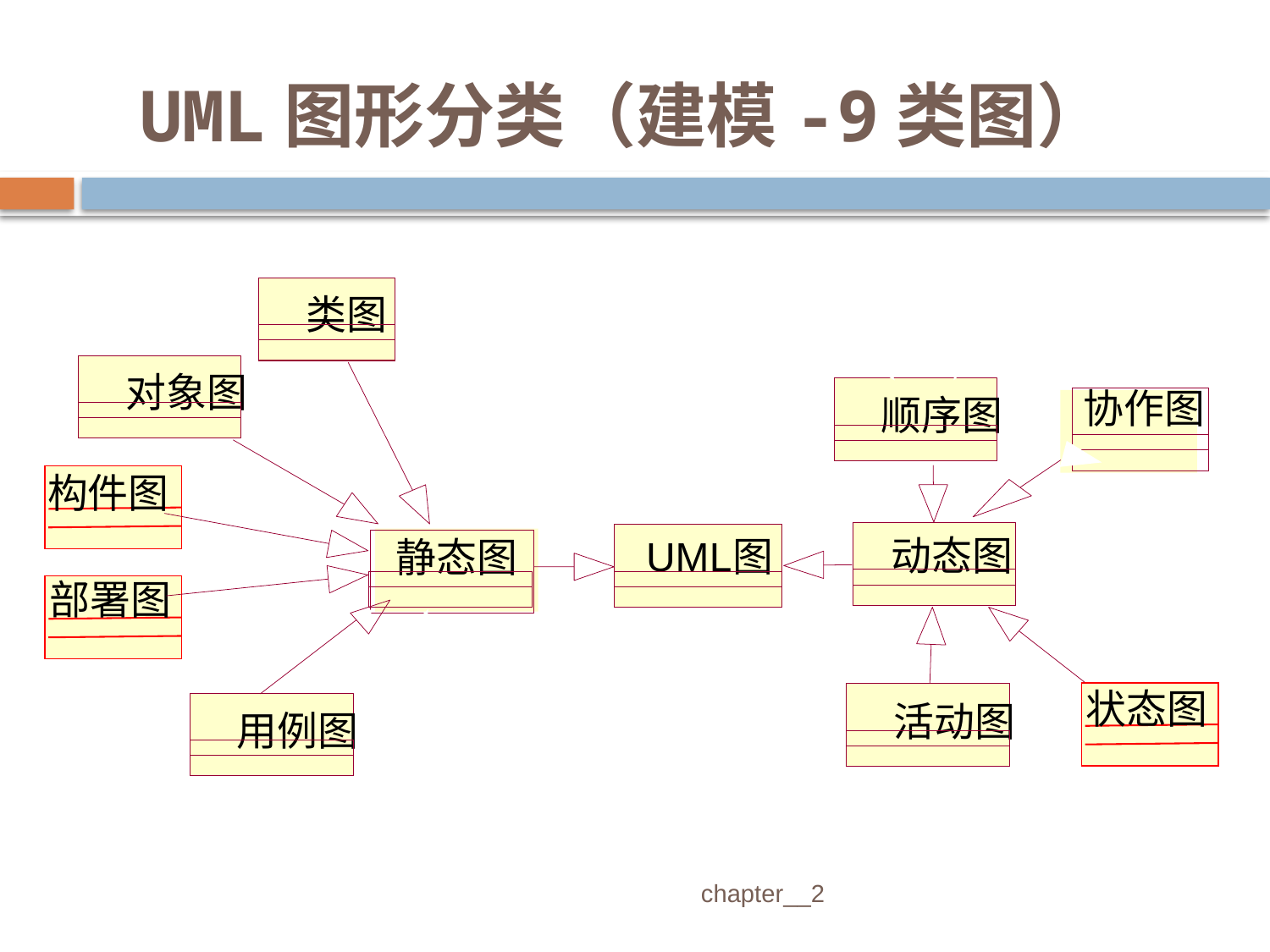

# UML图形分类（建模-9类图）
5

类图

对象图

协作图

顺序图

构件图

动态图

UML
图
静态图

部署图

状态图

活动图
用例图

 chapter__2